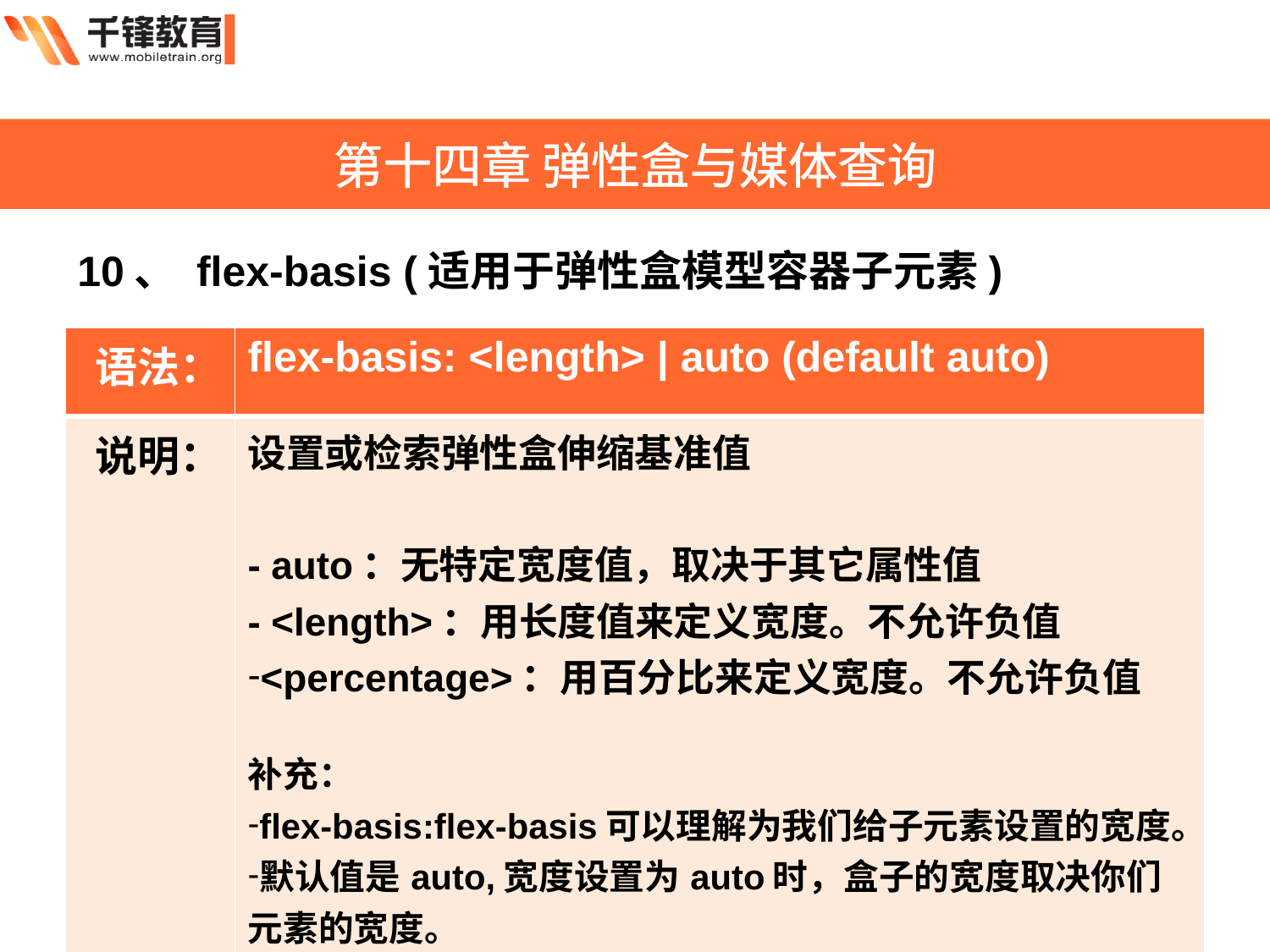

第十四章 弹性盒与媒体查询
10、 flex-basis (适用于弹性盒模型容器子元素)

| 语法： | flex-basis: <length> | auto (default auto) |
| --- | --- |
| 说明： | 设置或检索弹性盒伸缩基准值 - auto：无特定宽度值，取决于其它属性值 - <length>：用长度值来定义宽度。不允许负值 <percentage>：用百分比来定义宽度。不允许负值 补充： flex-basis:flex-basis可以理解为我们给子元素设置的宽度。 默认值是auto,宽度设置为auto时，盒子的宽度取决你们元素的宽度。 |